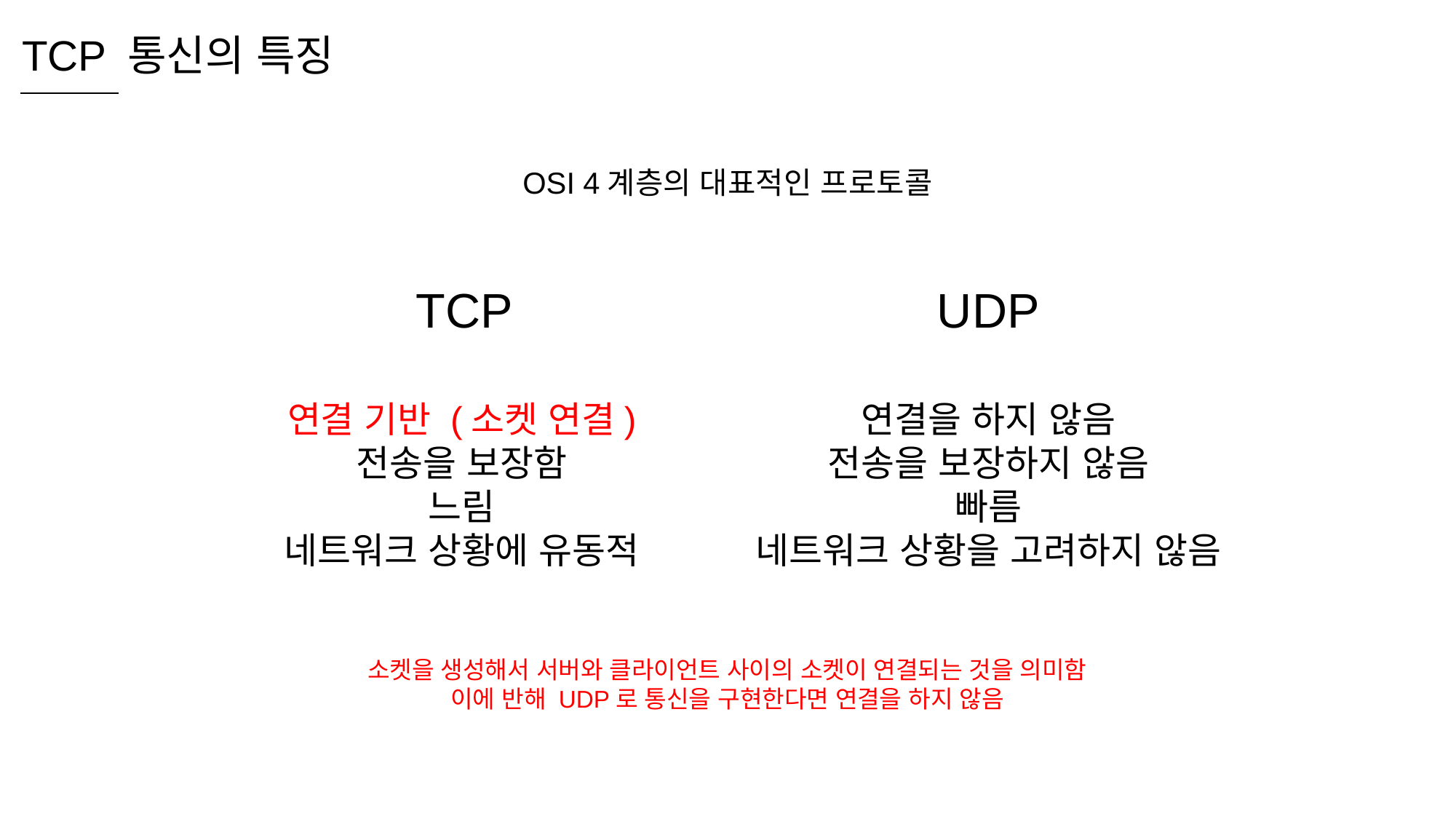

TCP 통신의 특징
OSI 4계층의 대표적인 프로토콜
TCP
UDP
연결을 하지 않음
전송을 보장하지 않음
빠름
네트워크 상황을 고려하지 않음
연결 기반 (소켓 연결)
전송을 보장함
느림
네트워크 상황에 유동적
소켓을 생성해서 서버와 클라이언트 사이의 소켓이 연결되는 것을 의미함
이에 반해 UDP로 통신을 구현한다면 연결을 하지 않음